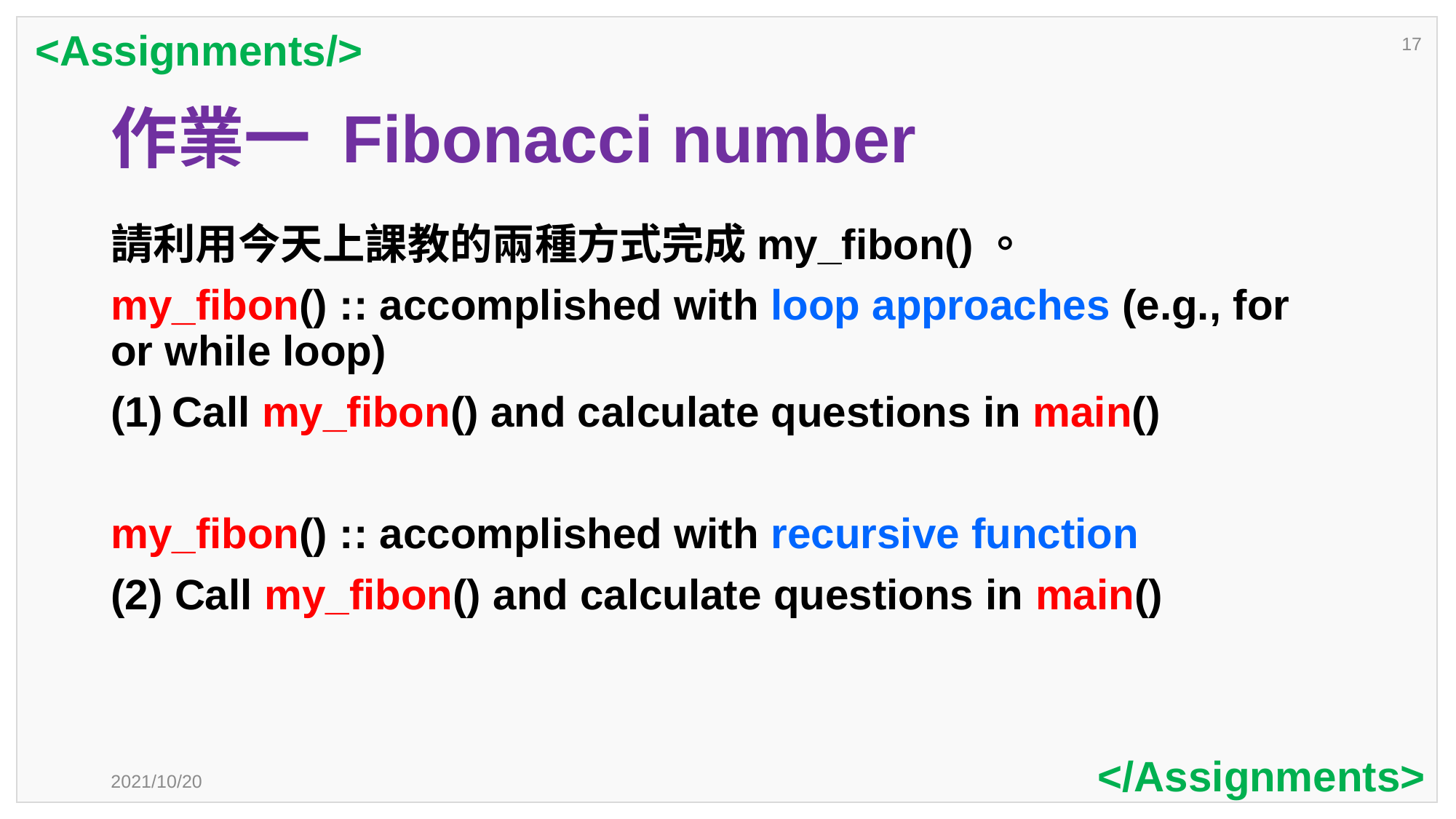

<Assignments/>
17
# 作業一 Fibonacci number
請利用今天上課教的兩種方式完成my_fibon()。
my_fibon() :: accomplished with loop approaches (e.g., for or while loop)
Call my_fibon() and calculate questions in main()

my_fibon() :: accomplished with recursive function
(2) Call my_fibon() and calculate questions in main()
</Assignments>
2021/10/20